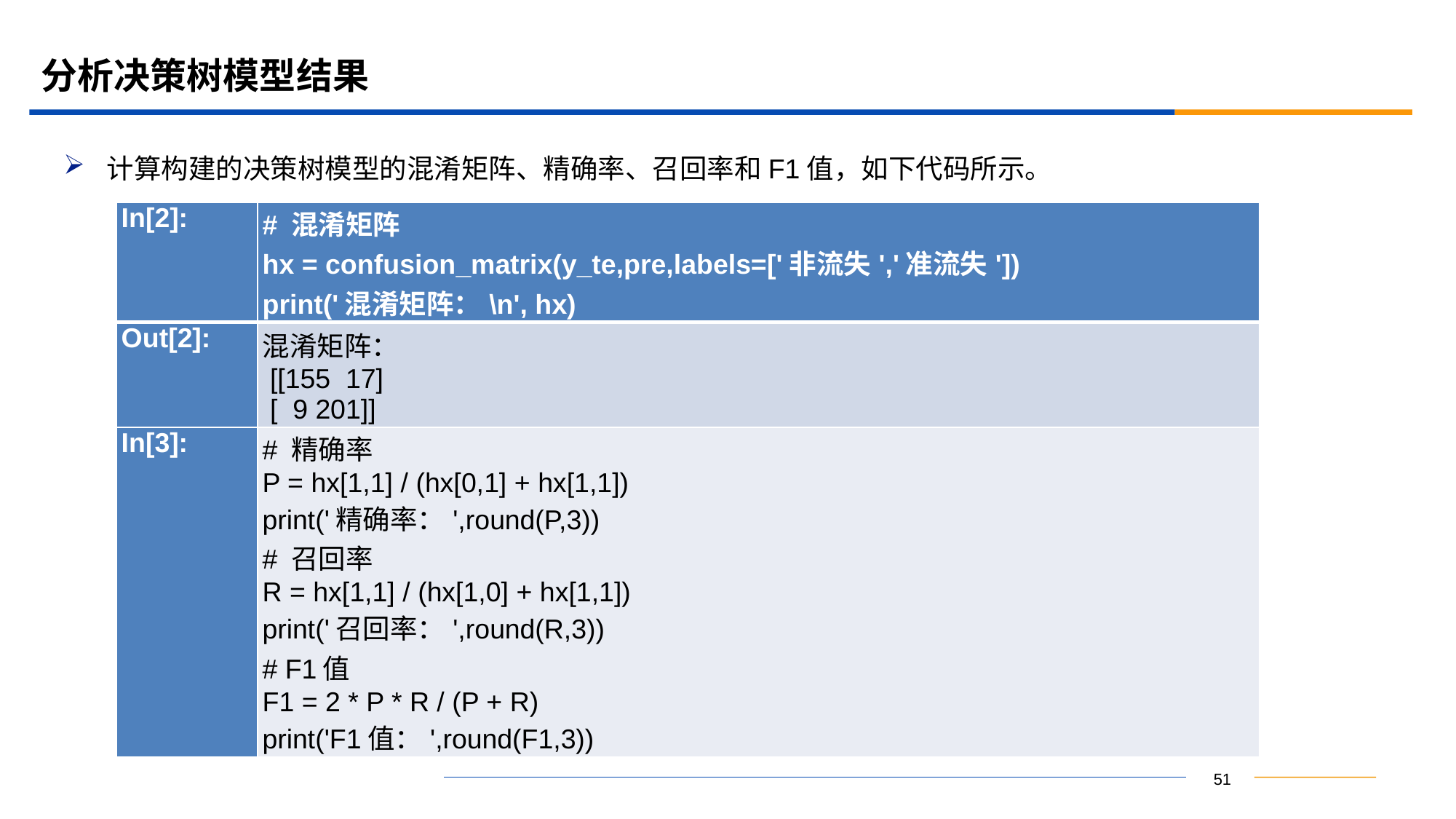

# 分析决策树模型结果
计算构建的决策树模型的混淆矩阵、精确率、召回率和F1值，如下代码所示。
| In[2]: | # 混淆矩阵 hx = confusion\_matrix(y\_te,pre,labels=['非流失','准流失']) print('混淆矩阵：\n', hx) |
| --- | --- |
| Out[2]: | 混淆矩阵： [[155 17] [ 9 201]] |
| In[3]: | # 精确率 P = hx[1,1] / (hx[0,1] + hx[1,1]) print('精确率：',round(P,3)) # 召回率 R = hx[1,1] / (hx[1,0] + hx[1,1]) print('召回率：',round(R,3)) # F1值 F1 = 2 \* P \* R / (P + R) print('F1值：',round(F1,3)) |